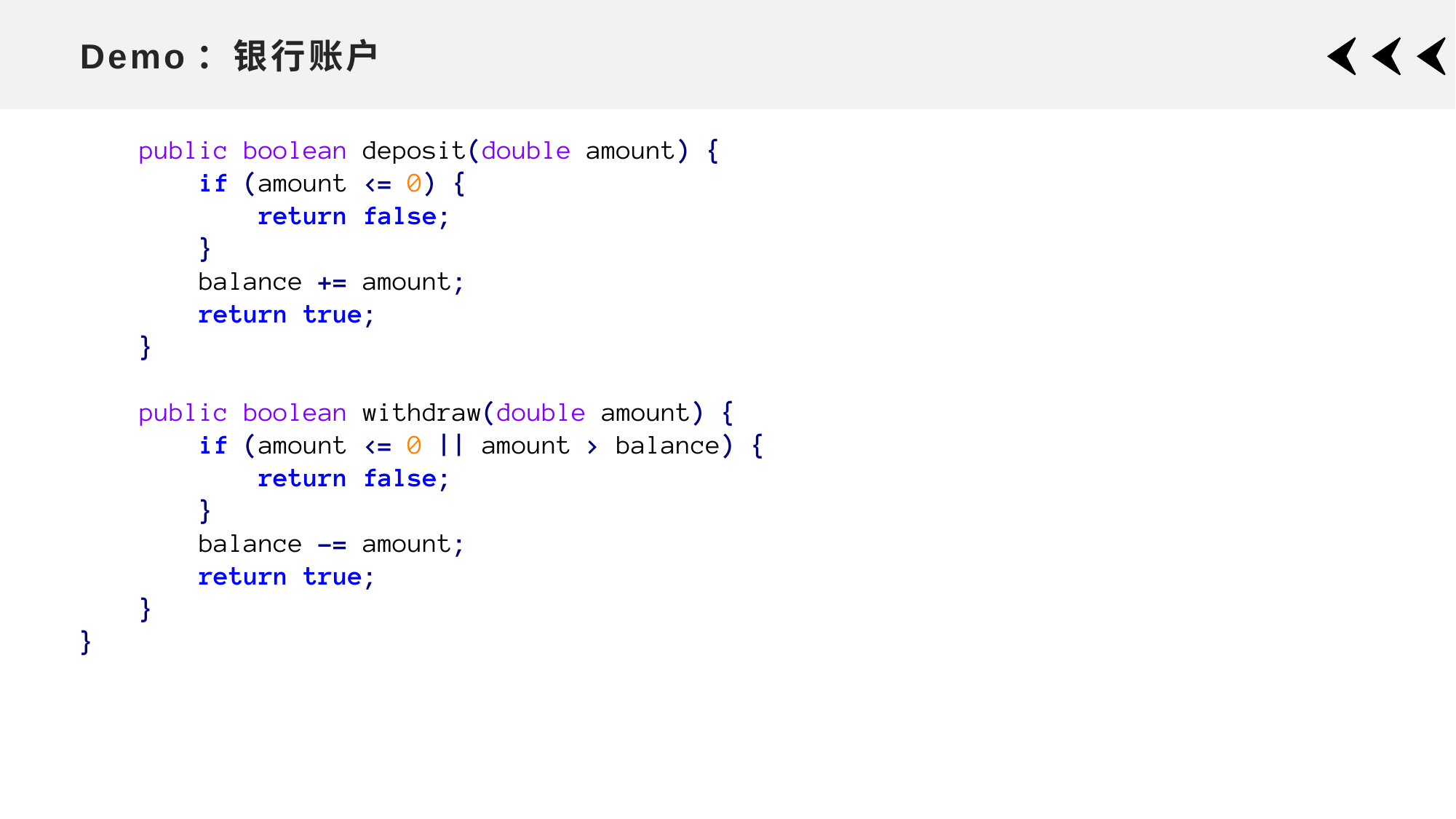

# Demo：银行账户
    public boolean deposit(double amount) {
        if (amount <= 0) {
            return false;
        }
        balance += amount;
        return true;
    }

    public boolean withdraw(double amount) {
        if (amount <= 0 || amount > balance) {
            return false;
        }
        balance -= amount;
        return true;
    }
}